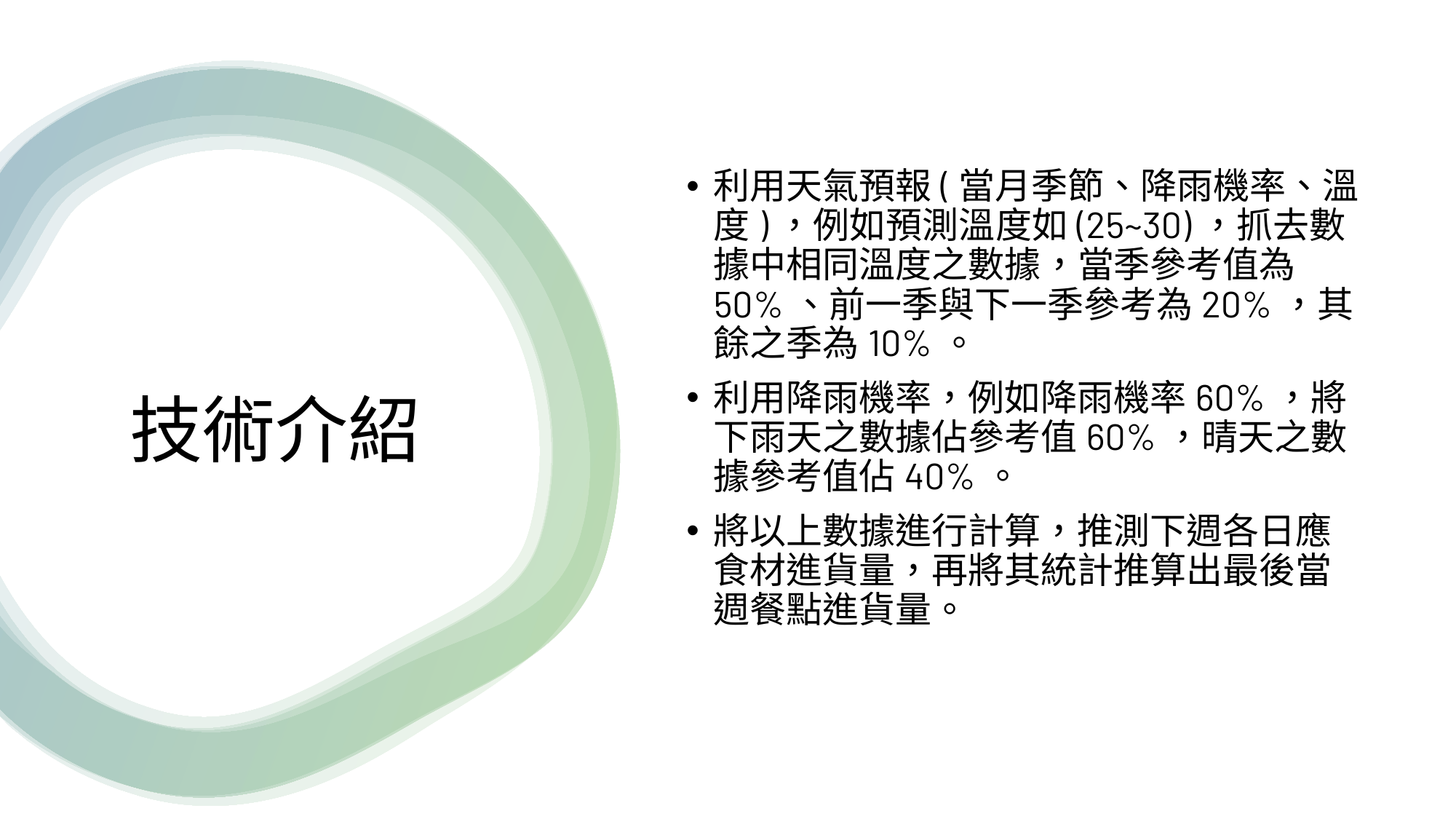

利用天氣預報(當月季節、降雨機率、溫度)，例如預測溫度如(25~30)，抓去數據中相同溫度之數據，當季參考值為50%、前一季與下一季參考為20%，其餘之季為10%。
利用降雨機率，例如降雨機率60%，將下雨天之數據佔參考值60%，晴天之數據參考值佔40%。
將以上數據進行計算，推測下週各日應食材進貨量，再將其統計推算出最後當週餐點進貨量。
# 技術介紹